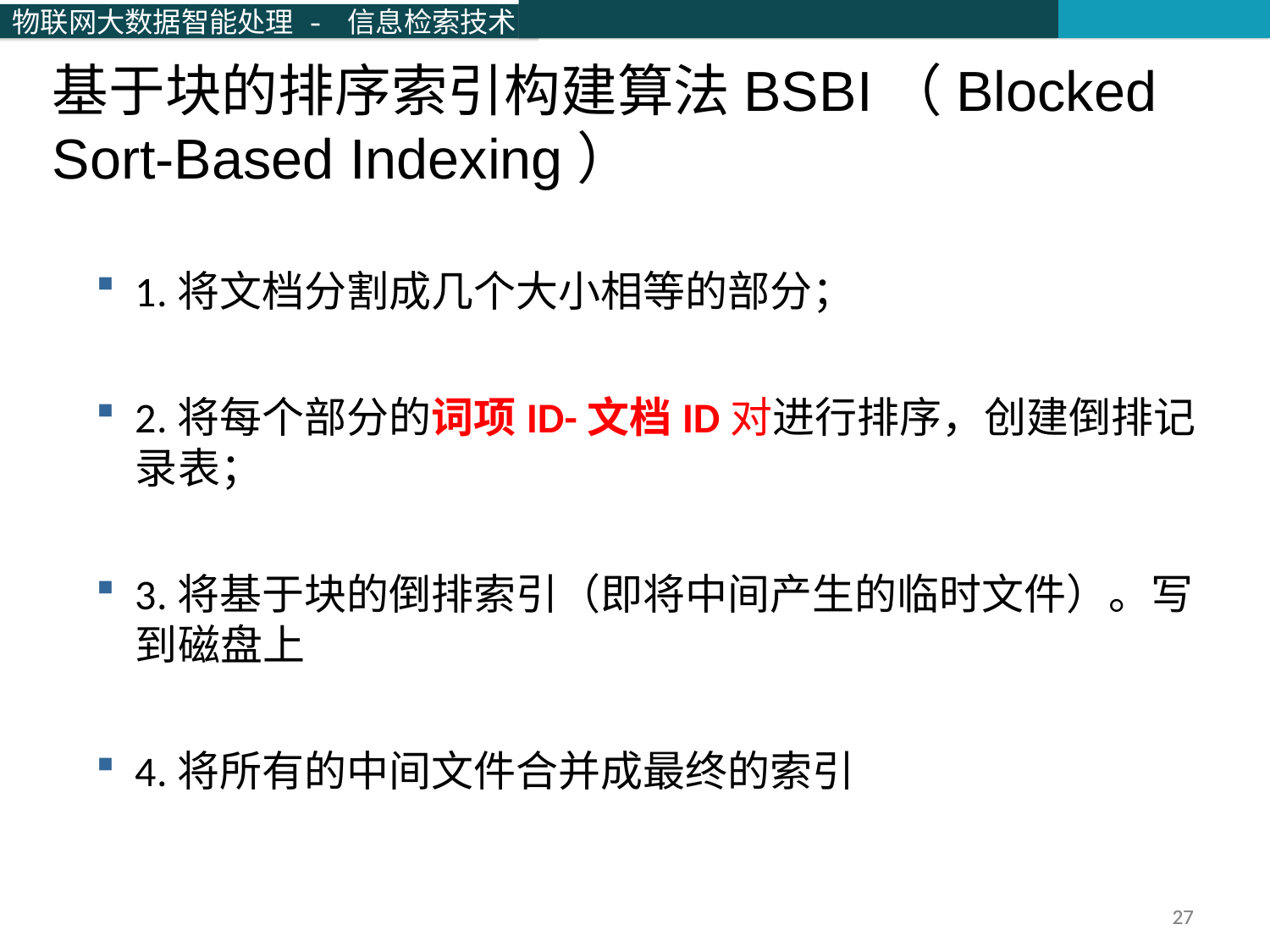

基于块的排序索引构建算法BSBI（Blocked Sort-Based Indexing）
1.将文档分割成几个大小相等的部分；

2.将每个部分的词项ID-文档ID对进行排序，创建倒排记录表；

3.将基于块的倒排索引（即将中间产生的临时文件）。写到磁盘上

4.将所有的中间文件合并成最终的索引
27
27